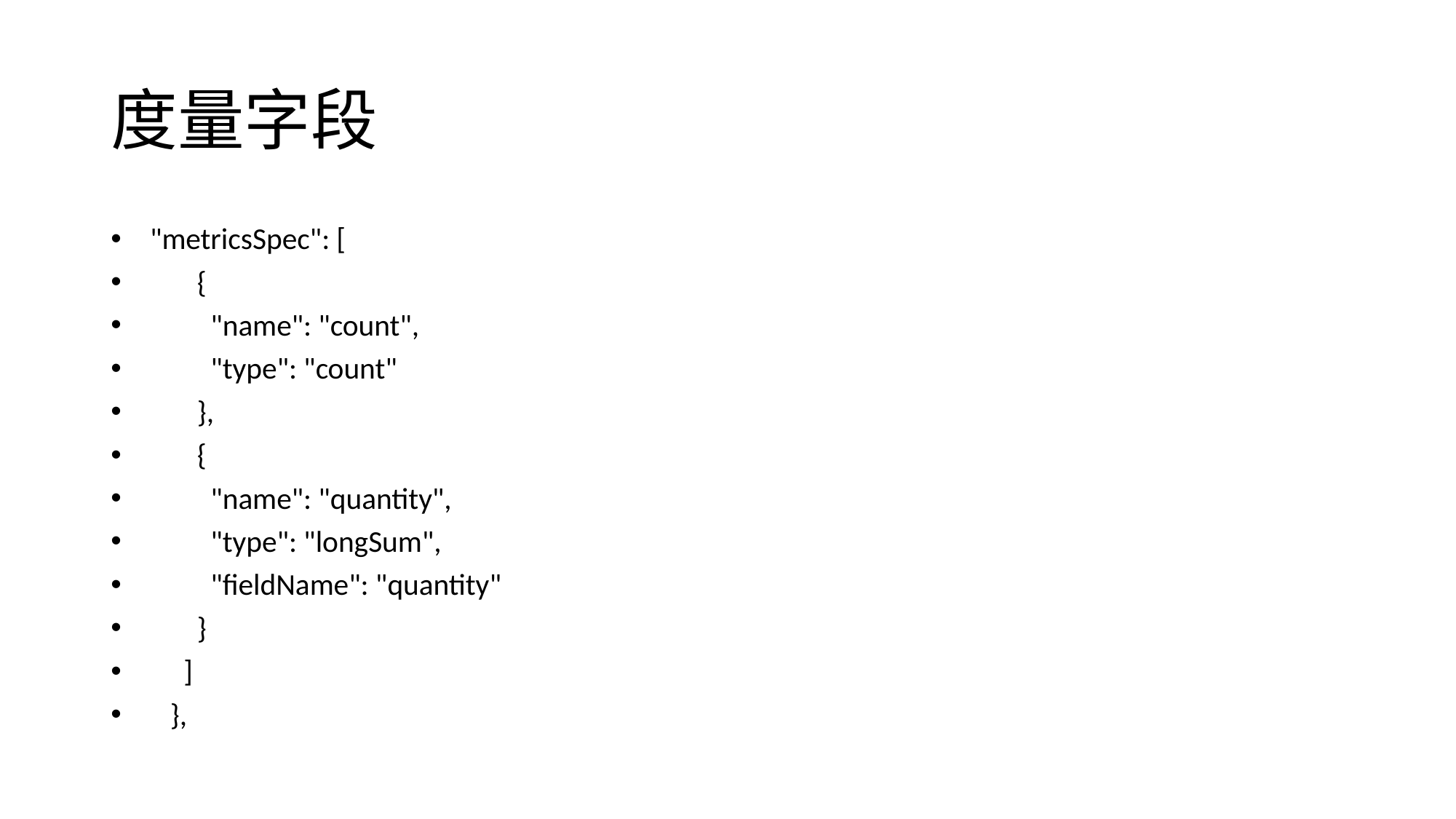

# 度量字段
 "metricsSpec": [
        {
          "name": "count",
          "type": "count"
        },
        {
          "name": "quantity",
          "type": "longSum",
          "fieldName": "quantity"
        }
      ]
    },